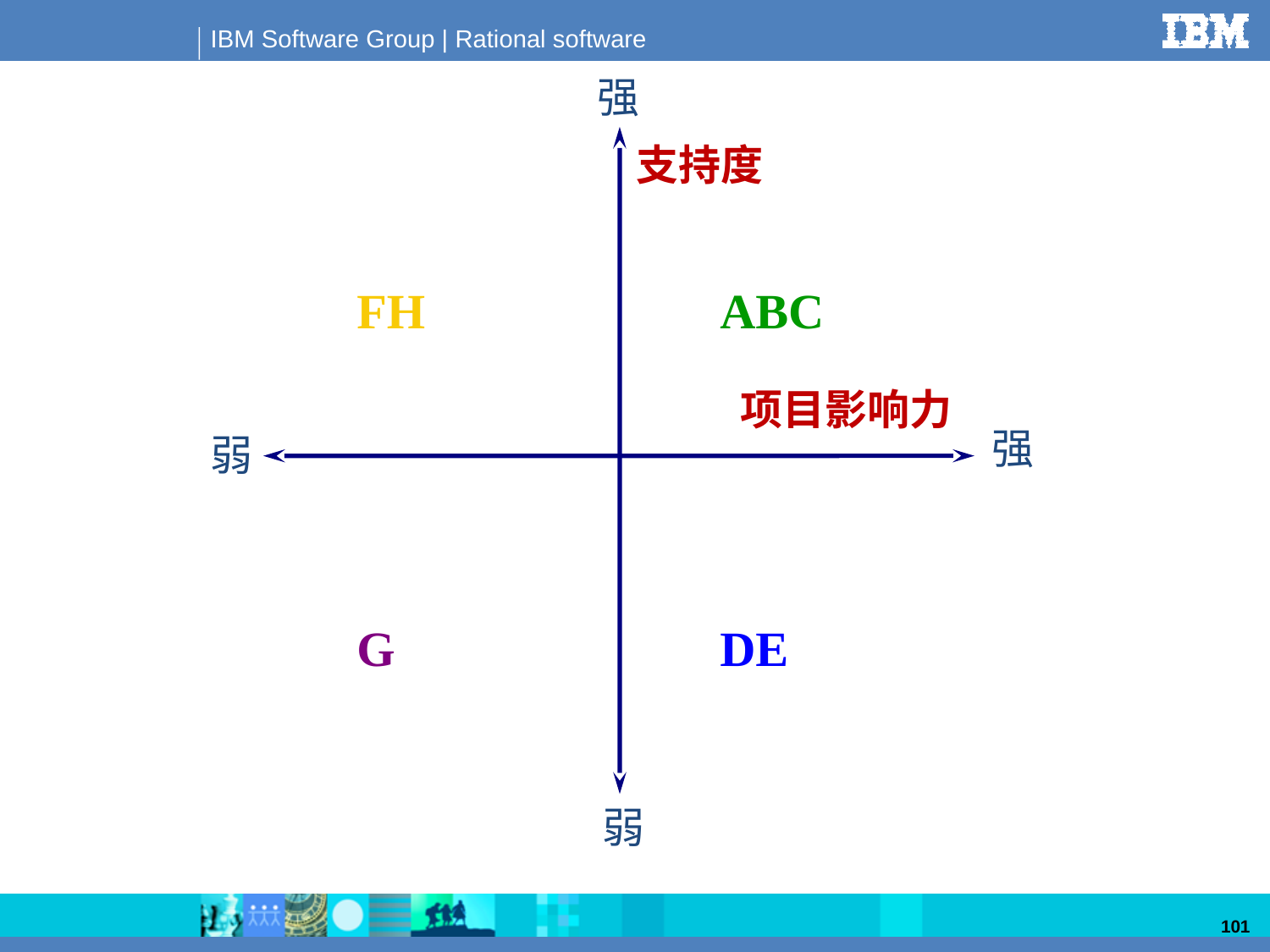

强

支持度
FH
ABC
项目影响力
强
弱

G

DE

弱
101